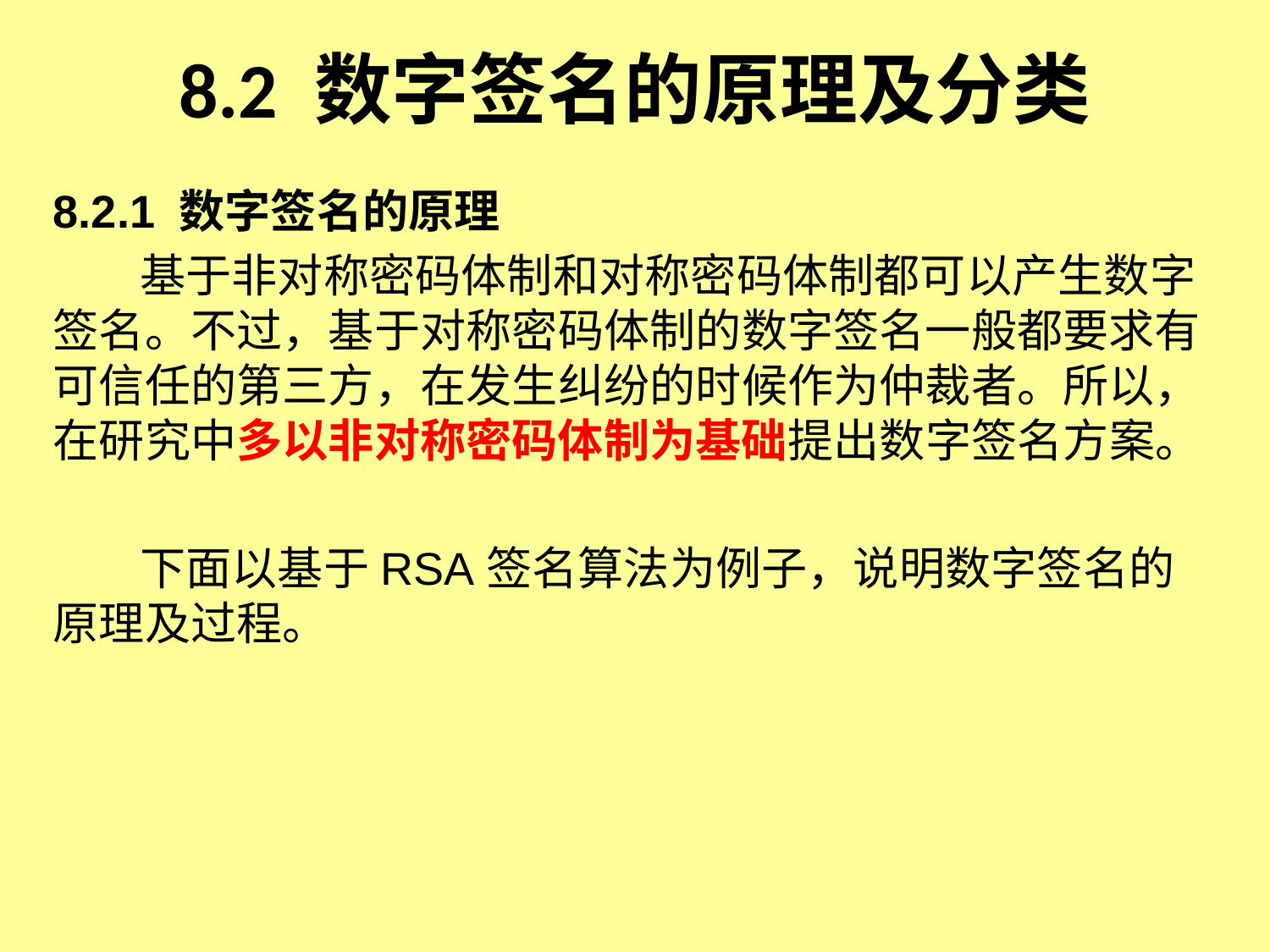

# 8.2 数字签名的原理及分类
8.2.1 数字签名的原理
基于非对称密码体制和对称密码体制都可以产生数字签名。不过，基于对称密码体制的数字签名一般都要求有可信任的第三方，在发生纠纷的时候作为仲裁者。所以，在研究中多以非对称密码体制为基础提出数字签名方案。

下面以基于RSA签名算法为例子，说明数字签名的原理及过程。